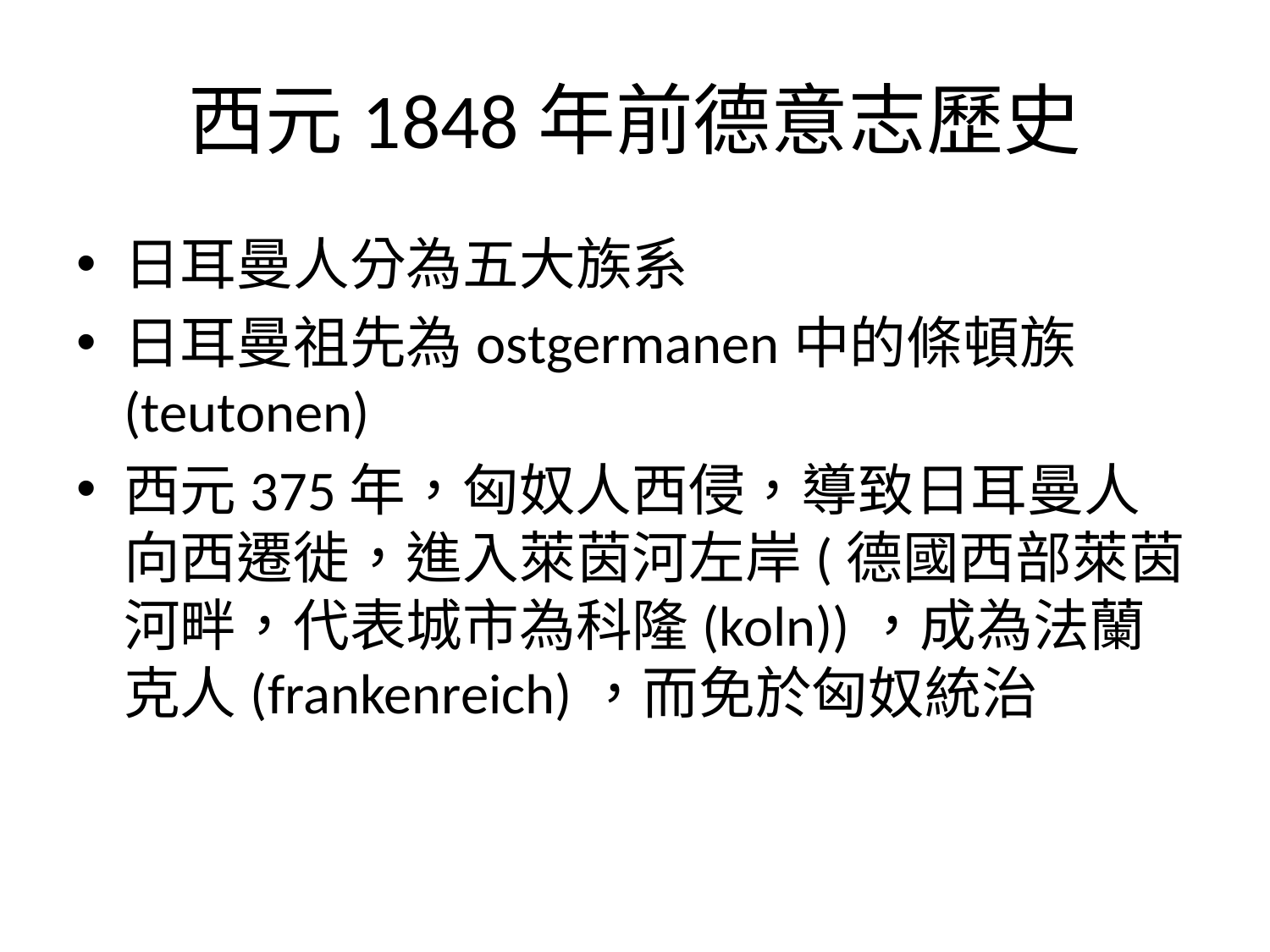

# 西元1848年前德意志歷史
日耳曼人分為五大族系
日耳曼祖先為ostgermanen中的條頓族(teutonen)
西元375年，匈奴人西侵，導致日耳曼人向西遷徙，進入萊茵河左岸(德國西部萊茵河畔，代表城市為科隆(koln))，成為法蘭克人(frankenreich)，而免於匈奴統治